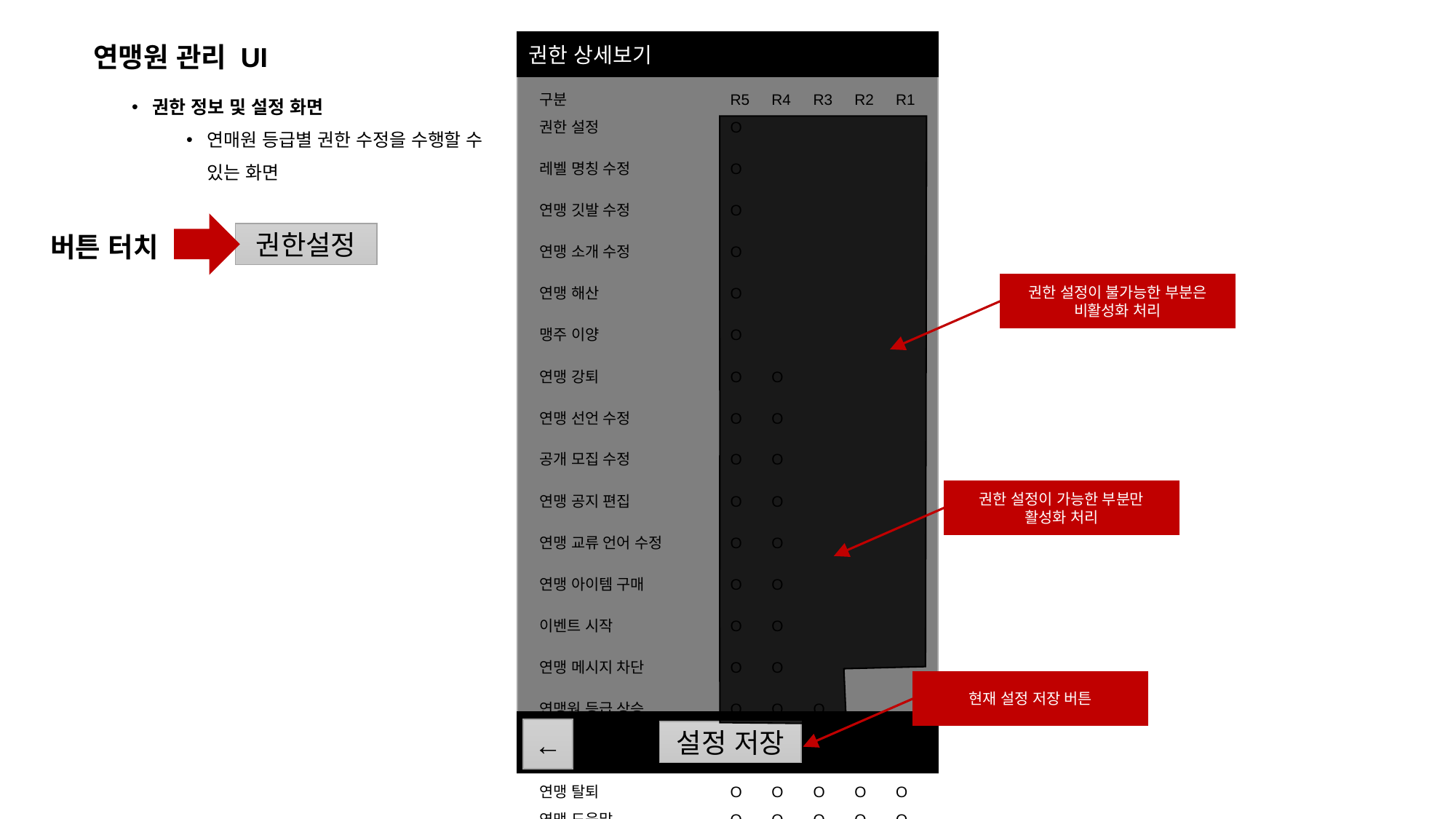

권한 상세보기
연맹원 관리 UI
권한 정보 및 설정 화면
연매원 등급별 권한 수정을 수행할 수 있는 화면
| 구분 | R5 | R4 | R3 | R2 | R1 |
| --- | --- | --- | --- | --- | --- |
| 권한 설정 | O |  |  |  |  |
| 레벨 명칭 수정 | O |  |  |  |  |
| 연맹 깃발 수정 | O |  |  |  |  |
| 연맹 소개 수정 | O |  |  |  |  |
| 연맹 해산 | O |  |  |  |  |
| 맹주 이양 | O |  |  |  |  |
| 연맹 강퇴 | O | O |  |  |  |
| 연맹 선언 수정 | O | O |  |  |  |
| 공개 모집 수정 | O | O |  |  |  |
| 연맹 공지 편집 | O | O |  |  |  |
| 연맹 교류 언어 수정 | O | O |  |  |  |
| 연맹 아이템 구매 | O | O |  |  |  |
| 이벤트 시작 | O | O |  |  |  |
| 연맹 메시지 차단 | O | O |  |  |  |
| 연맹원 등급 상승 | O | O | O |  |  |
| 연맹원 등급 강등 | O | O | O |  |  |
| 연맹 탈퇴 | O | O | O | O | O |
| 연맹 도움말 | O | O | O | O | O |
| 연맹원 정보 보기 | O | O | O | O | O |
| 전체 메일 | O | O | O | O | O |
| 연맹원 온라인 상태보기 | O | O | O | O | O |

버튼 터치
권한설정
권한 설정이 불가능한 부분은
비활성화 처리
권한 설정이 가능한 부분만
활성화 처리
현재 설정 저장 버튼

←
설정 저장